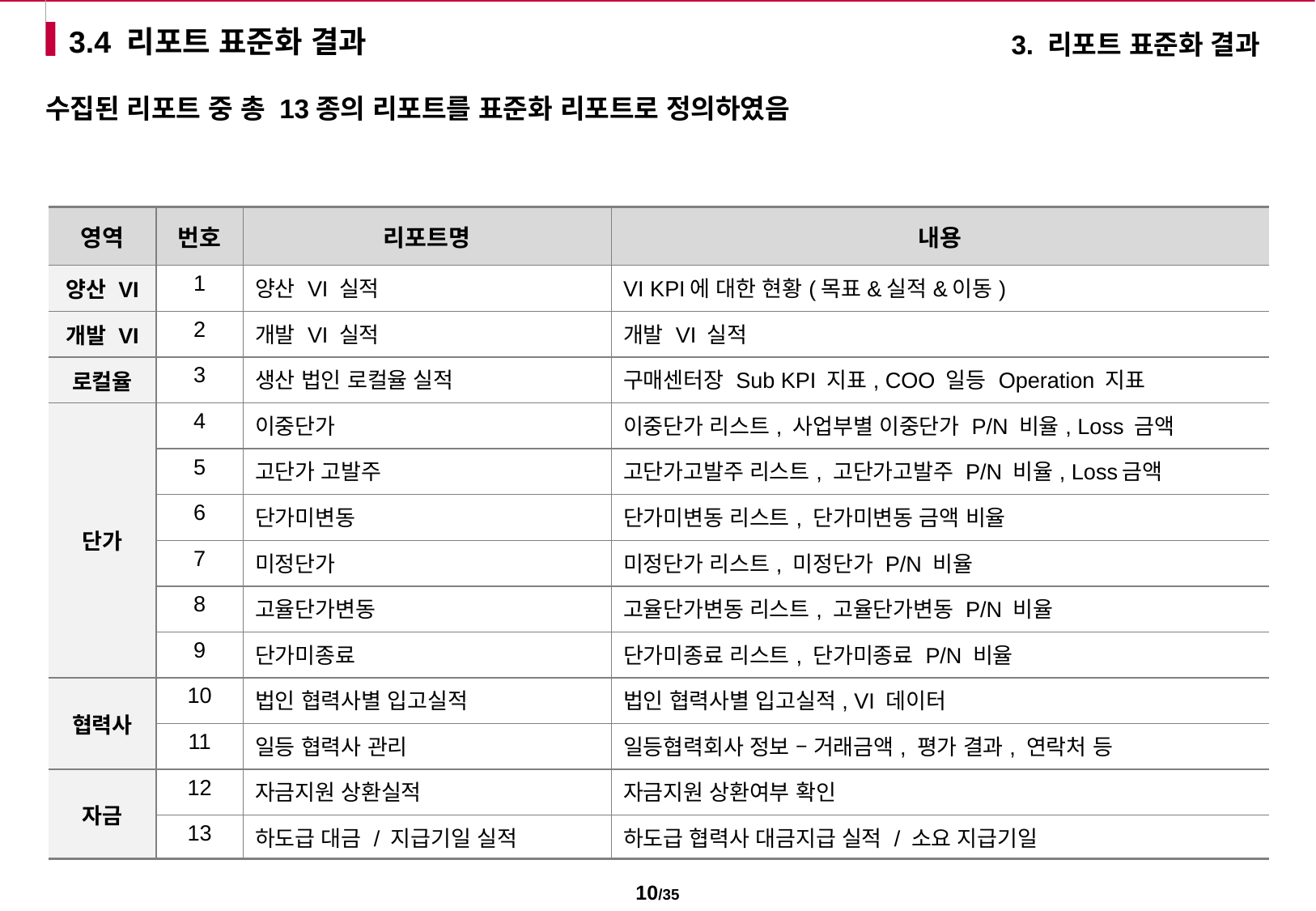

# 3.4 리포트 표준화 결과
3. 리포트 표준화 결과
수집된 리포트 중 총 13종의 리포트를 표준화 리포트로 정의하였음
| 영역 | 번호 | 리포트명 | 내용 |
| --- | --- | --- | --- |
| 양산 VI | 1 | 양산 VI 실적 | VI KPI에 대한 현황(목표&실적&이동) |
| 개발 VI | 2 | 개발 VI 실적 | 개발 VI 실적 |
| 로컬율 | 3 | 생산 법인 로컬율 실적 | 구매센터장 Sub KPI 지표, COO 일등 Operation 지표 |
| 단가 | 4 | 이중단가 | 이중단가 리스트, 사업부별 이중단가 P/N 비율, Loss 금액 |
|  | 5 | 고단가 고발주 | 고단가고발주 리스트, 고단가고발주 P/N 비율, Loss금액 |
|  | 6 | 단가미변동 | 단가미변동 리스트, 단가미변동 금액 비율 |
|  | 7 | 미정단가 | 미정단가 리스트, 미정단가 P/N 비율 |
|  | 8 | 고율단가변동 | 고율단가변동 리스트, 고율단가변동 P/N 비율 |
|  | 9 | 단가미종료 | 단가미종료 리스트, 단가미종료 P/N 비율 |
| 협력사 | 10 | 법인 협력사별 입고실적 | 법인 협력사별 입고실적, VI 데이터 |
|  | 11 | 일등 협력사 관리 | 일등협력회사 정보 – 거래금액, 평가 결과, 연락처 등 |
| 자금 | 12 | 자금지원 상환실적 | 자금지원 상환여부 확인 |
|  | 13 | 하도급 대금 / 지급기일 실적 | 하도급 협력사 대금지급 실적 / 소요 지급기일 |